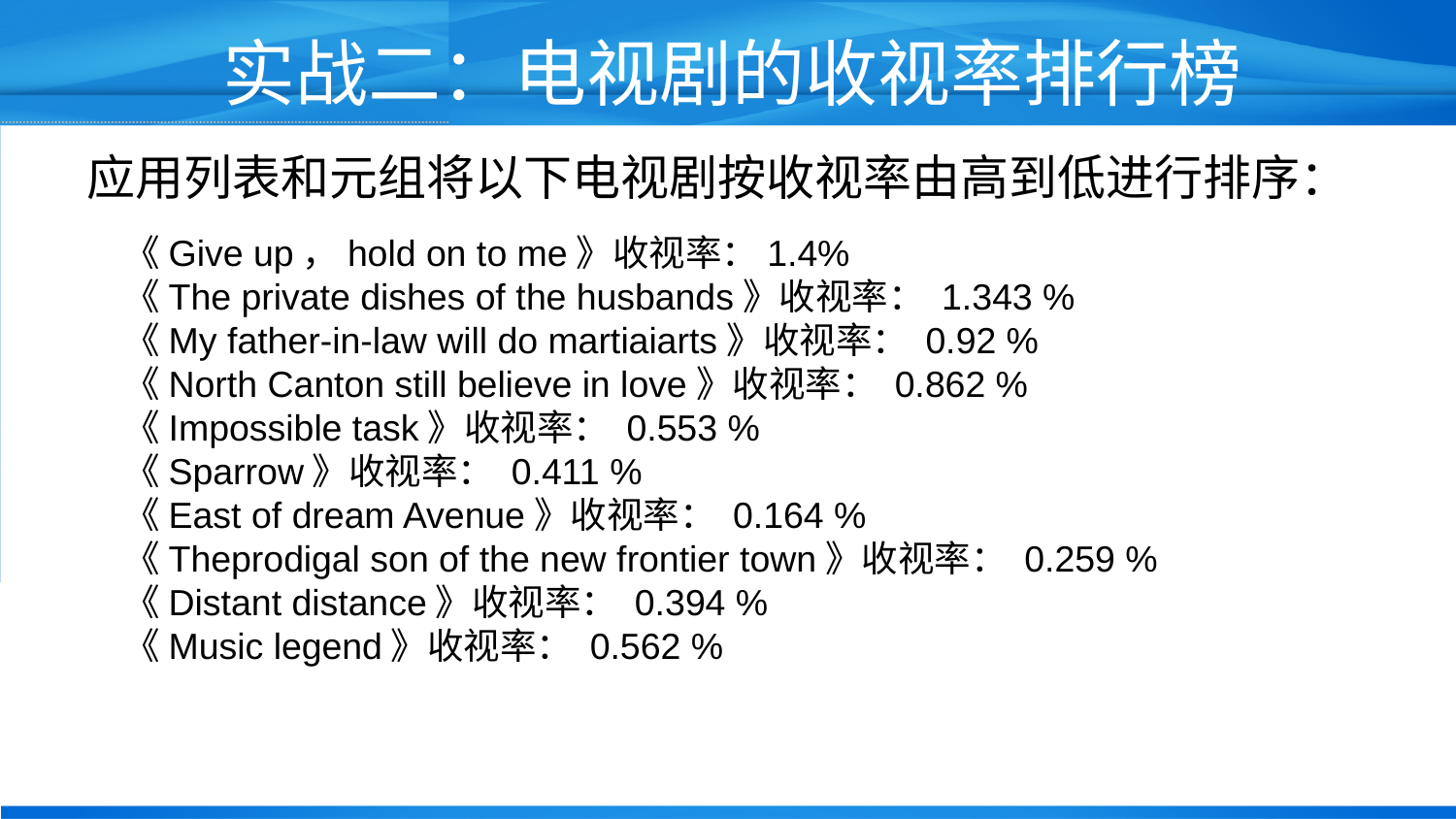

# 实战二：电视剧的收视率排行榜
应用列表和元组将以下电视剧按收视率由高到低进行排序：
《Give up，hold on to me》收视率：1.4%
《The private dishes of the husbands》收视率： 1.343 %
《My father-in-law will do martiaiarts》收视率： 0.92 %
《North Canton still believe in love》收视率： 0.862 %
《Impossible task》收视率： 0.553 %
《Sparrow》收视率： 0.411 %
《East of dream Avenue》收视率： 0.164 %
《Theprodigal son of the new frontier town》收视率： 0.259 %
《Distant distance》收视率： 0.394 %
《Music legend》收视率： 0.562 %